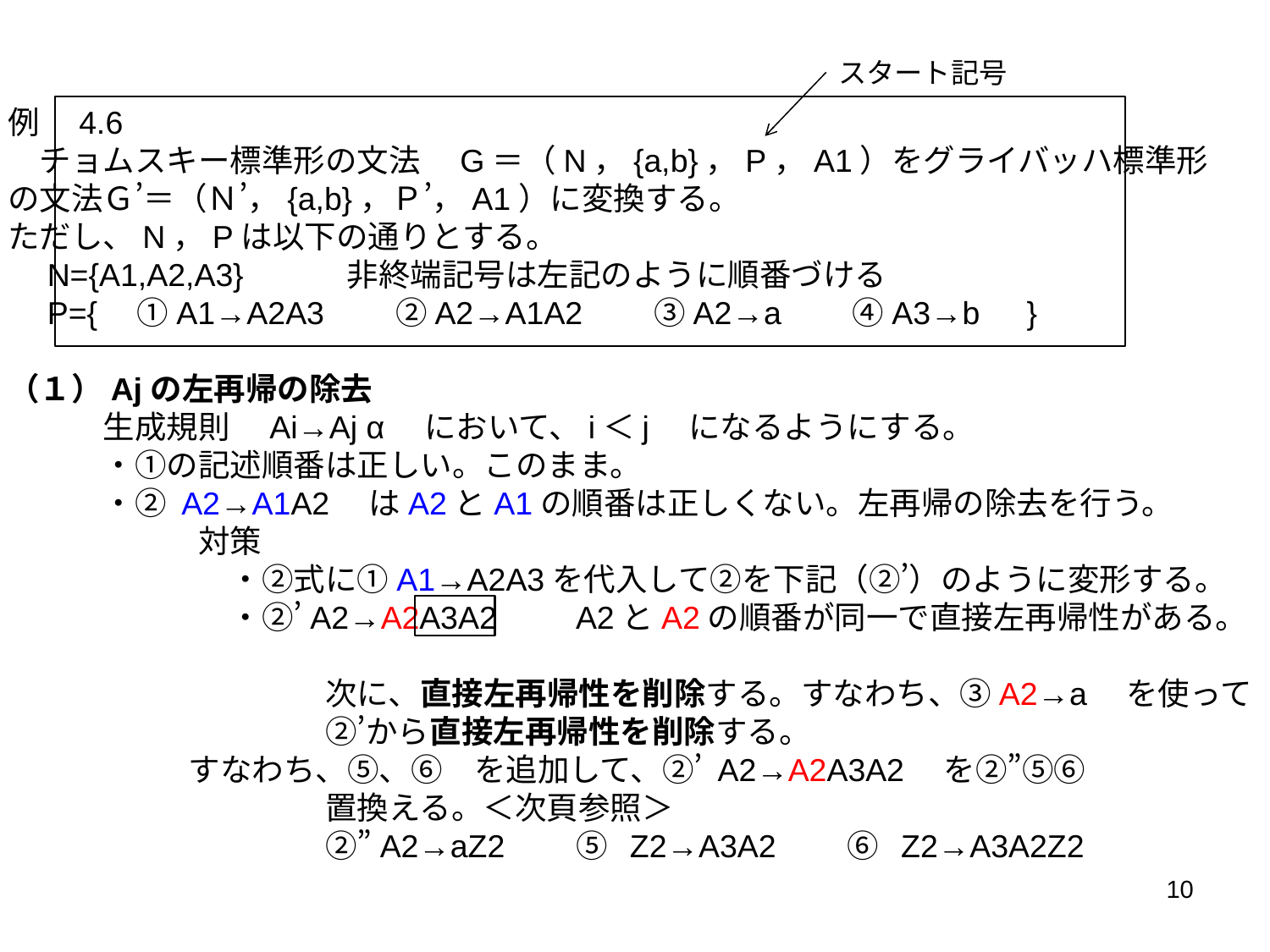

スタート記号

例　4.6
　チョムスキー標準形の文法　G＝（N，{a,b}，P，A1）をグライバッハ標準形
の文法Ｇ’＝（Ｎ’，{a,b}，Ｐ’，A1）に変換する。
ただし、N，Pは以下の通りとする。
　N={A1,A2,A3}　　　非終端記号は左記のように順番づける
　P={　①A1→A2A3　　②A2→A1A2　　③A2→a　　④A3→b　}

（１）Ajの左再帰の除去
　　　生成規則　Ai→Aj α　において、i＜j　になるようにする。
　　　・①の記述順番は正しい。このまま。
　　　・② A2→A1A2　はA2とA1の順番は正しくない。左再帰の除去を行う。
　　　　　　対策
　　　　　　　・②式に①A1→A2A3を代入して②を下記（②’）のように変形する。
　　　　　　　・②’A2→A2A3A2　　A2とA2の順番が同一で直接左再帰性がある。

　　　　　　　　　　次に、直接左再帰性を削除する。すなわち、③A2→a　を使って
　　　　　　　　　　②’から直接左再帰性を削除する。
                        すなわち、⑤、⑥　を追加して、②’ A2→A2A3A2　を②”⑤⑥
　　　　　　　　　　置換える。＜次頁参照＞
　　　　　　　　　　②”A2→aZ2　　⑤  Z2→A3A2　　⑥  Z2→A3A2Z2

10